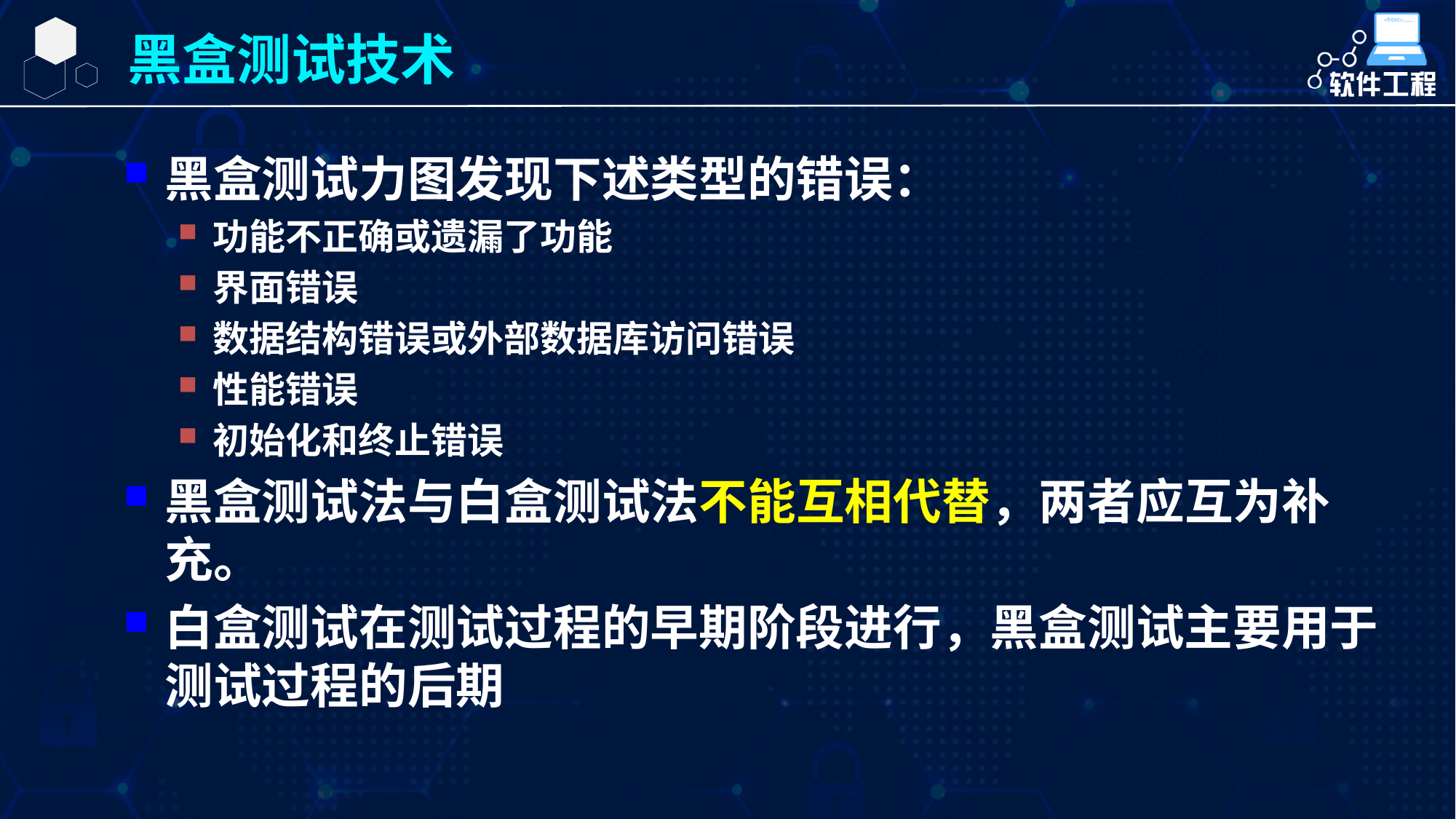

黑盒测试技术
黑盒测试力图发现下述类型的错误：
功能不正确或遗漏了功能
界面错误
数据结构错误或外部数据库访问错误
性能错误
初始化和终止错误
黑盒测试法与白盒测试法不能互相代替，两者应互为补充。
白盒测试在测试过程的早期阶段进行，黑盒测试主要用于测试过程的后期